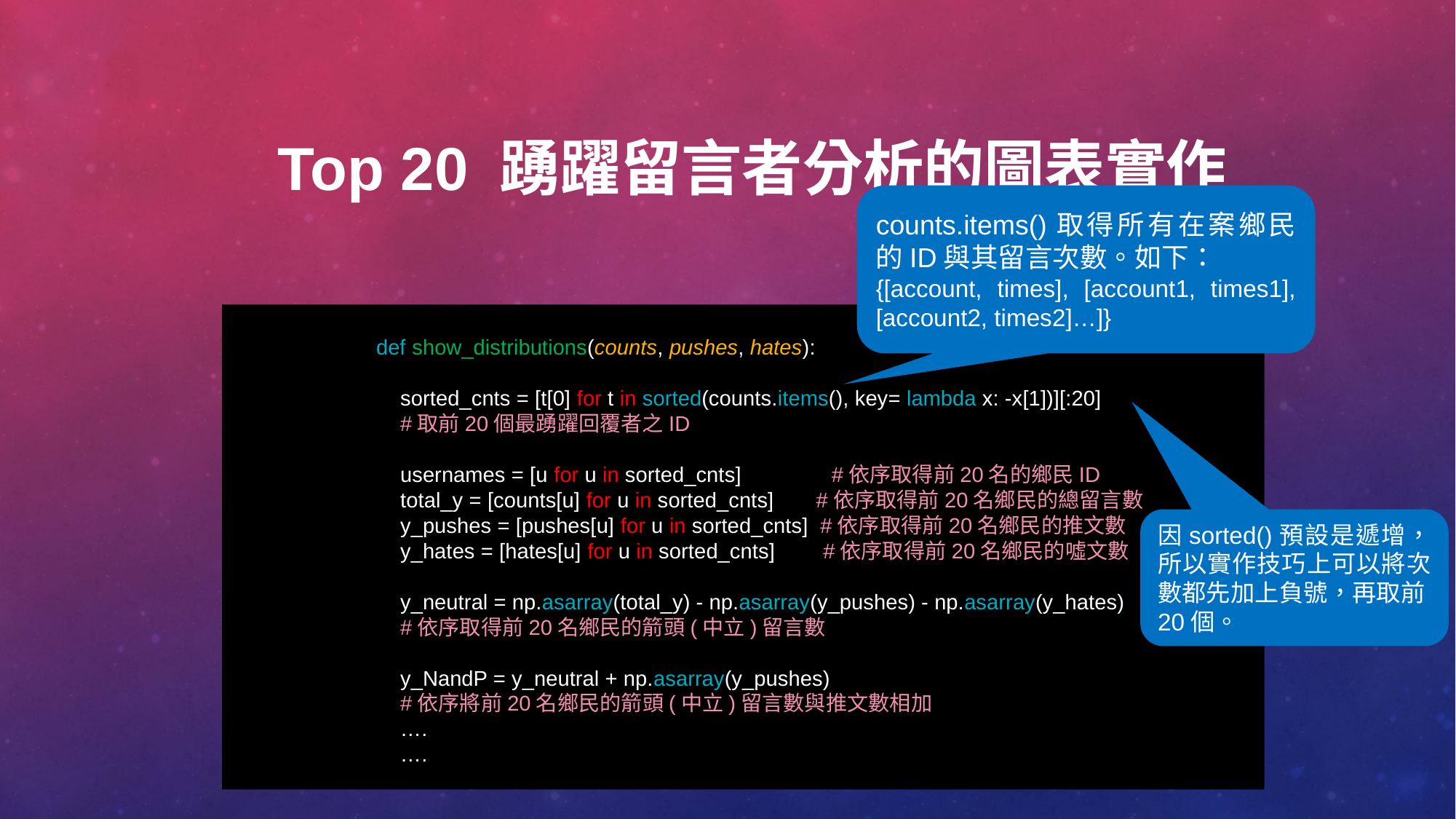

Top 20 踴躍留言者分析的圖表實作
counts.items()取得所有在案鄉民的ID與其留言次數。如下：
{[account, times], [account1, times1], [account2, times2]…]}

def show_distributions(counts, pushes, hates):

    sorted_cnts = [t[0] for t in sorted(counts.items(), key= lambda x: -x[1])][:20]
    #取前20個最踴躍回覆者之ID

    usernames = [u for u in sorted_cnts]               #依序取得前20名的鄉民ID
    total_y = [counts[u] for u in sorted_cnts]       #依序取得前20名鄉民的總留言數
    y_pushes = [pushes[u] for u in sorted_cnts]  #依序取得前20名鄉民的推文數
    y_hates = [hates[u] for u in sorted_cnts]        #依序取得前20名鄉民的噓文數

    y_neutral = np.asarray(total_y) - np.asarray(y_pushes) - np.asarray(y_hates)
    #依序取得前20名鄉民的箭頭(中立)留言數

    y_NandP = y_neutral + np.asarray(y_pushes)
    #依序將前20名鄉民的箭頭(中立)留言數與推文數相加
    ….
    ….
因sorted()預設是遞增，所以實作技巧上可以將次數都先加上負號，再取前20個。